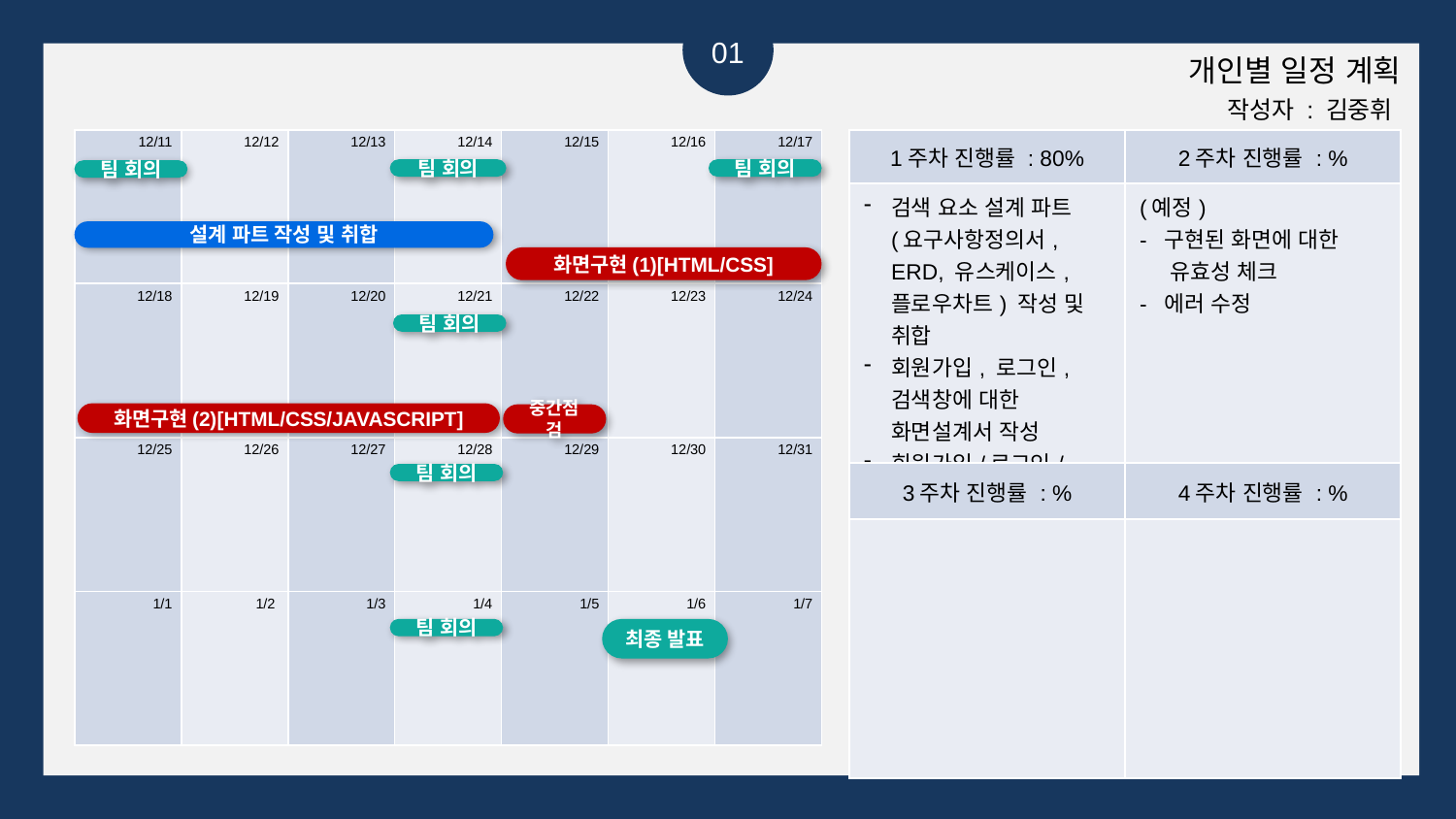

01

개인별 일정 계획
작성자 : 김중휘
| 12/11 | 12/12 | 12/13 | 12/14 | 12/15 | 12/16 | 12/17 |
| --- | --- | --- | --- | --- | --- | --- |
| 12/18 | 12/19 | 12/20 | 12/21 | 12/22 | 12/23 | 12/24 |
| 12/25 | 12/26 | 12/27 | 12/28 | 12/29 | 12/30 | 12/31 |
| 1/1 | 1/2 | 1/3 | 1/4 | 1/5 | 1/6 | 1/7 |
| 1주차 진행률 : 80% | 2주차 진행률 : % |
| --- | --- |
| 검색 요소 설계 파트(요구사항정의서, ERD, 유스케이스, 플로우차트) 작성 및 취합  회원가입, 로그인, 검색창에 대한 화면설계서 작성 회원가입/로그인/검색창 화면 구현 | (예정) -  구현된 화면에 대한      유효성 체크 -  에러 수정 |
| 3주차 진행률 : % | 4주차 진행률 : % |
|  |  |
팀 회의
팀 회의
팀 회의
설계 파트 작성 및 취합
화면구현(1)[HTML/CSS]
팀 회의
화면구현(2)[HTML/CSS/JAVASCRIPT]
중간점검
팀 회의
팀 회의
최종 발표